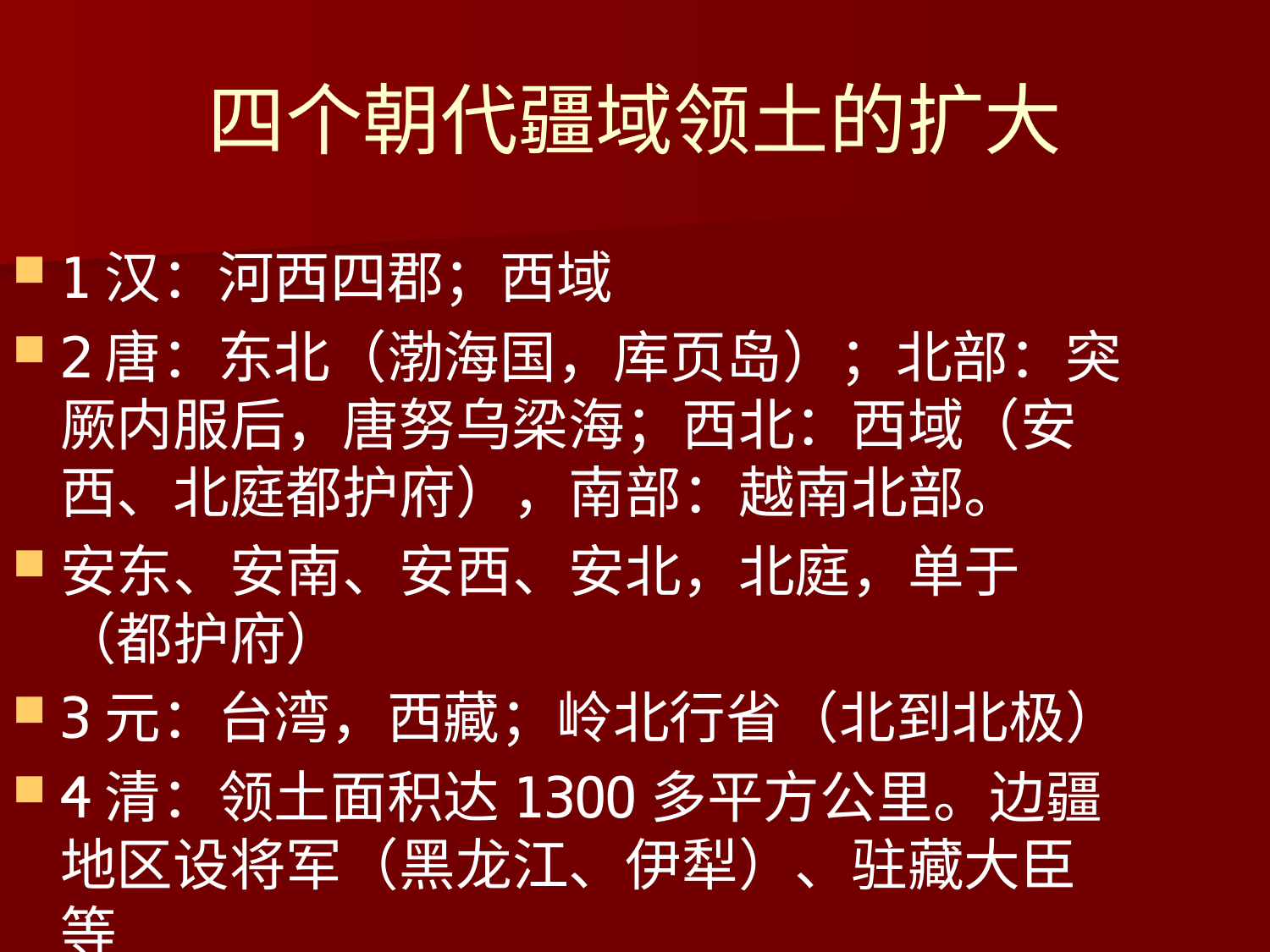

# 四个朝代疆域领土的扩大
1汉：河西四郡；西域
2唐：东北（渤海国，库页岛）；北部：突厥内服后，唐努乌梁海；西北：西域（安西、北庭都护府），南部：越南北部。
安东、安南、安西、安北，北庭，单于（都护府）
3元：台湾，西藏；岭北行省（北到北极）
4清：领土面积达1300多平方公里。边疆地区设将军（黑龙江、伊犁）、驻藏大臣等